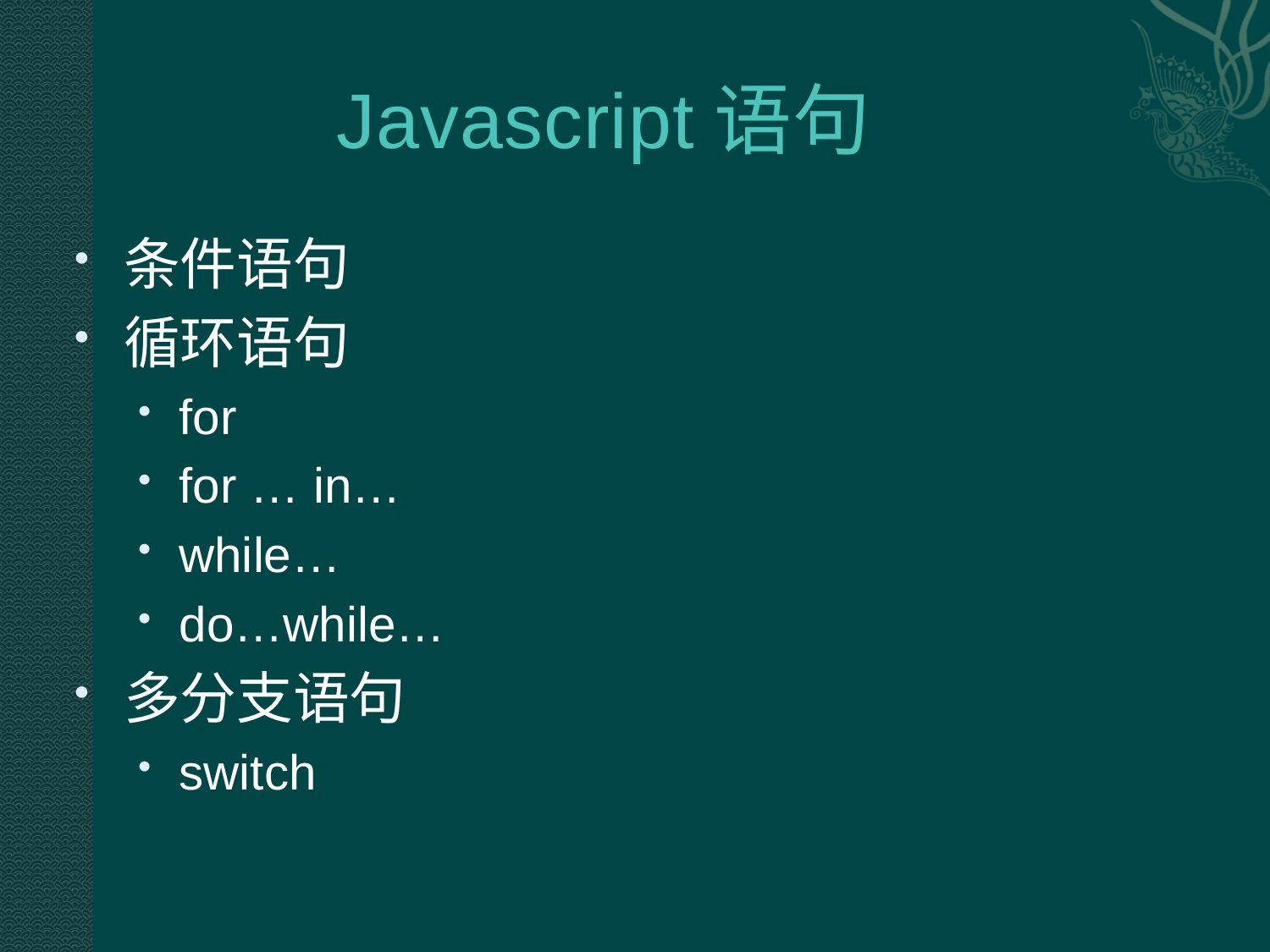

# Javascript语句
条件语句
循环语句
for
for … in…
while…
do…while…
多分支语句
switch